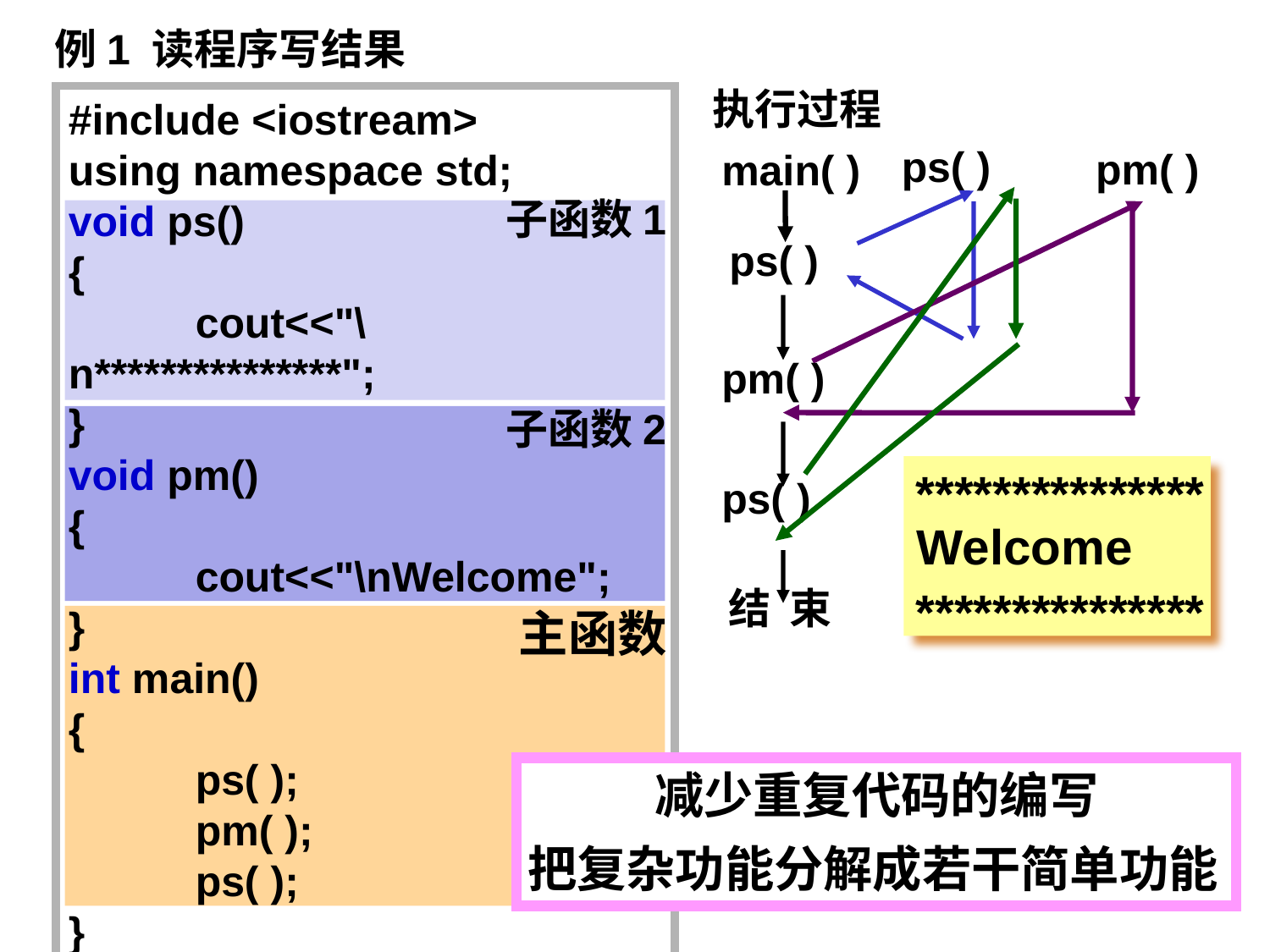

例1 读程序写结果
执行过程
#include <iostream>
using namespace std;
void ps()
{
	cout<<"\n***************";
}
void pm()
{
	cout<<"\nWelcome";
}
int main()
{
	ps( );
	pm( );
	ps( );
}
ps( )
pm( )
main( )

子函数1

ps( )

pm( )
子函数2

***************

ps( )
Welcome

***************
结  束
主函数

减少重复代码的编写
把复杂功能分解成若干简单功能